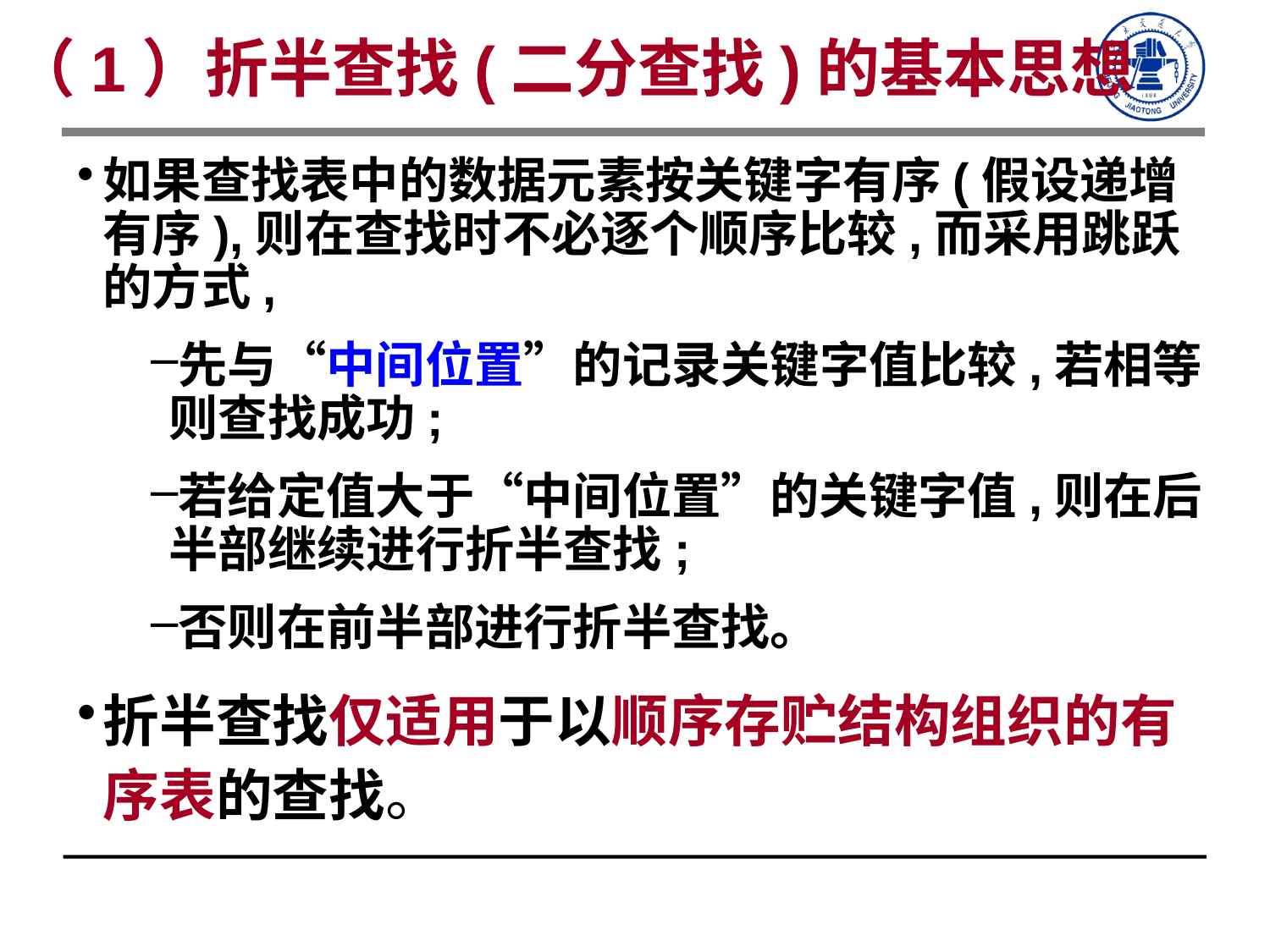

（1）折半查找(二分查找)的基本思想
如果查找表中的数据元素按关键字有序(假设递增有序),则在查找时不必逐个顺序比较,而采用跳跃的方式,
先与“中间位置”的记录关键字值比较,若相等则查找成功;
若给定值大于“中间位置”的关键字值,则在后半部继续进行折半查找;
否则在前半部进行折半查找。
折半查找仅适用于以顺序存贮结构组织的有序表的查找。